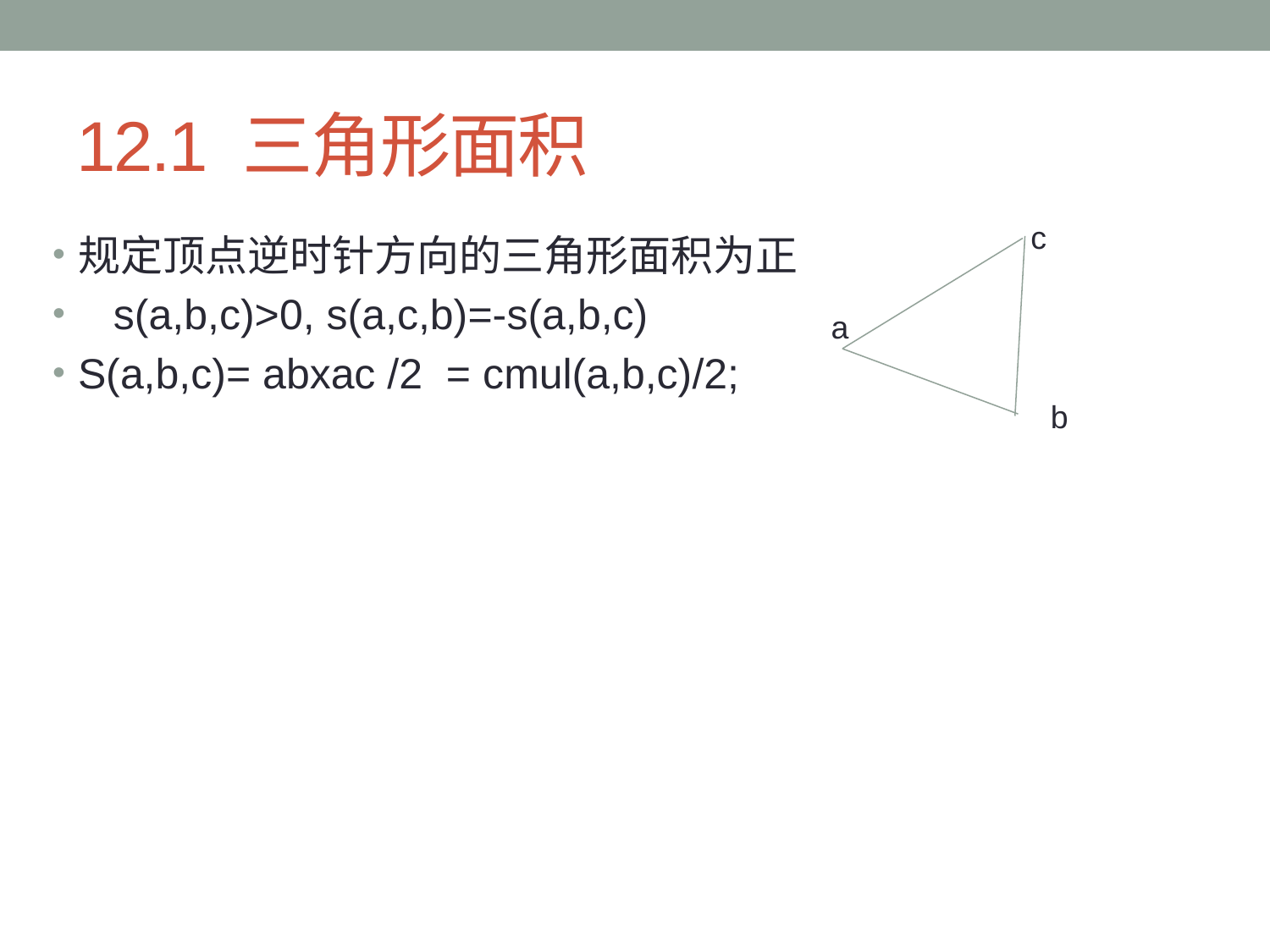

# 12.1 三角形面积
c
规定顶点逆时针方向的三角形面积为正
   s(a,b,c)>0, s(a,c,b)=-s(a,b,c)
S(a,b,c)= abxac /2  = cmul(a,b,c)/2;

a
b